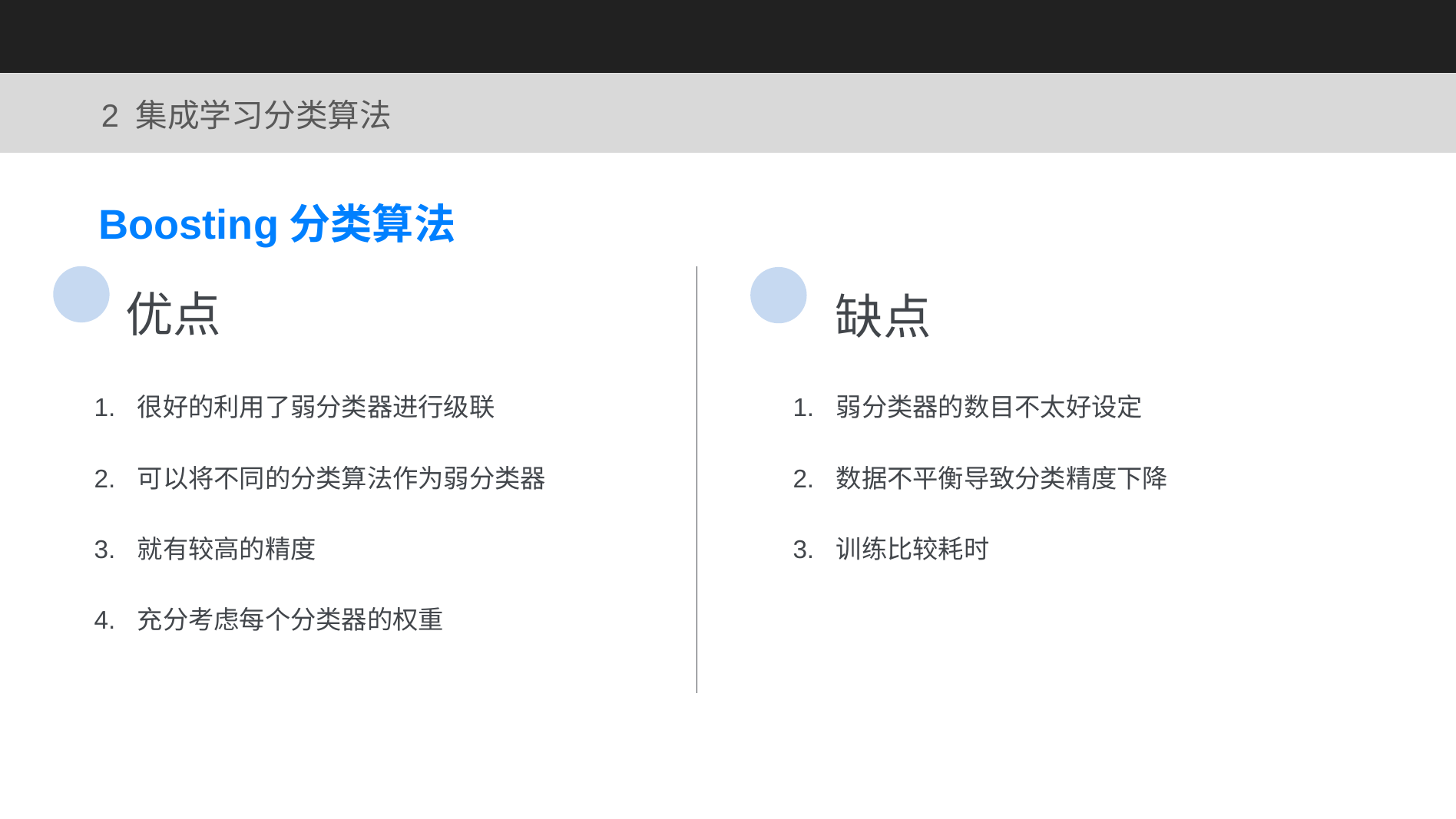

2 集成学习分类算法
Boosting分类算法

优点
缺点
很好的利用了弱分类器进行级联

可以将不同的分类算法作为弱分类器

就有较高的精度

充分考虑每个分类器的权重
弱分类器的数目不太好设定

数据不平衡导致分类精度下降

训练比较耗时